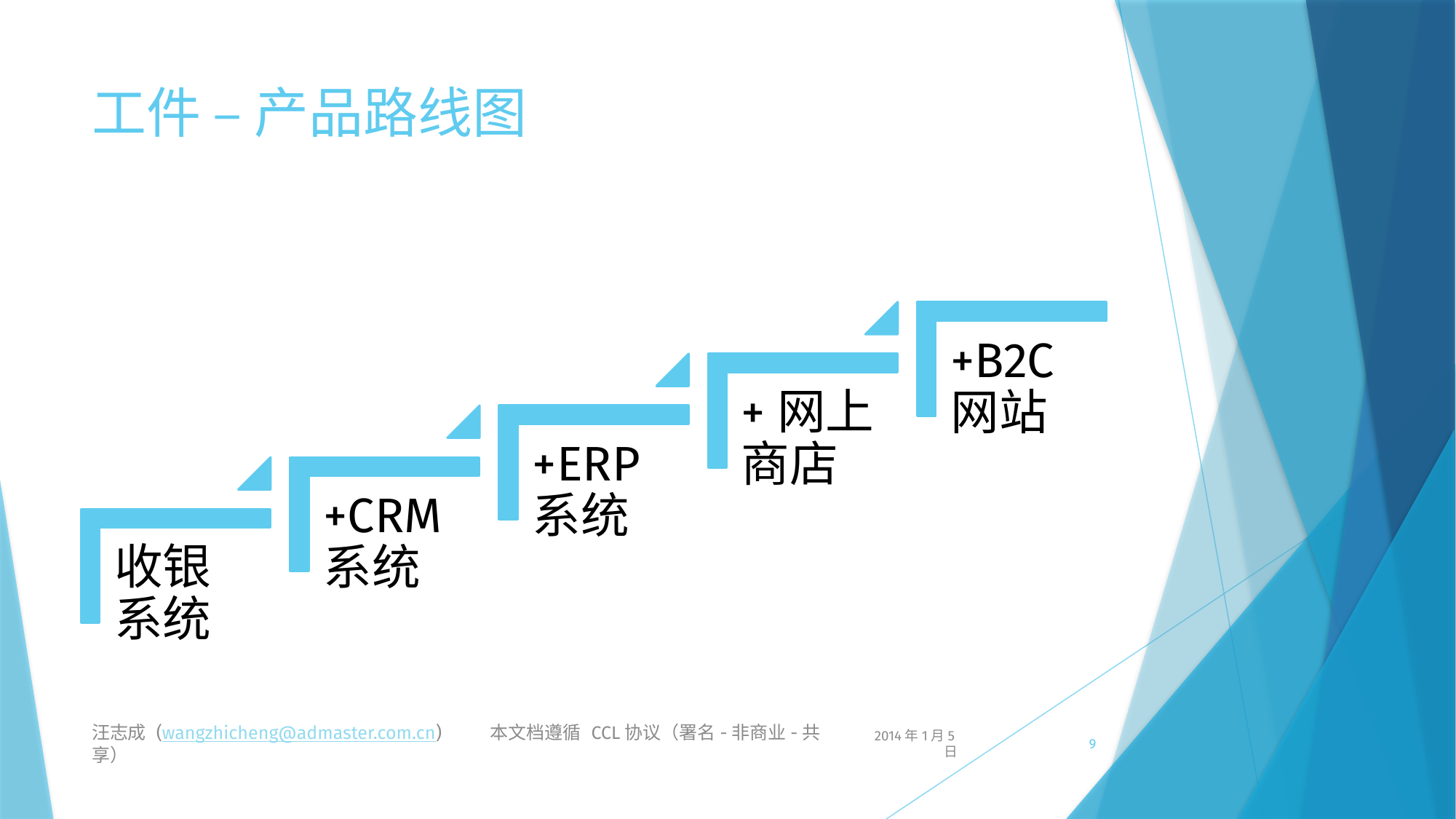

# 工件 – 产品路线图
收银系统
+CRM
系统
+ERP
系统
+网上商店
+B2C
网站
汪志成 (wangzhicheng@admaster.com.cn)         本文档遵循 CCL协议（署名-非商业-共享）
2014年1月5日
9